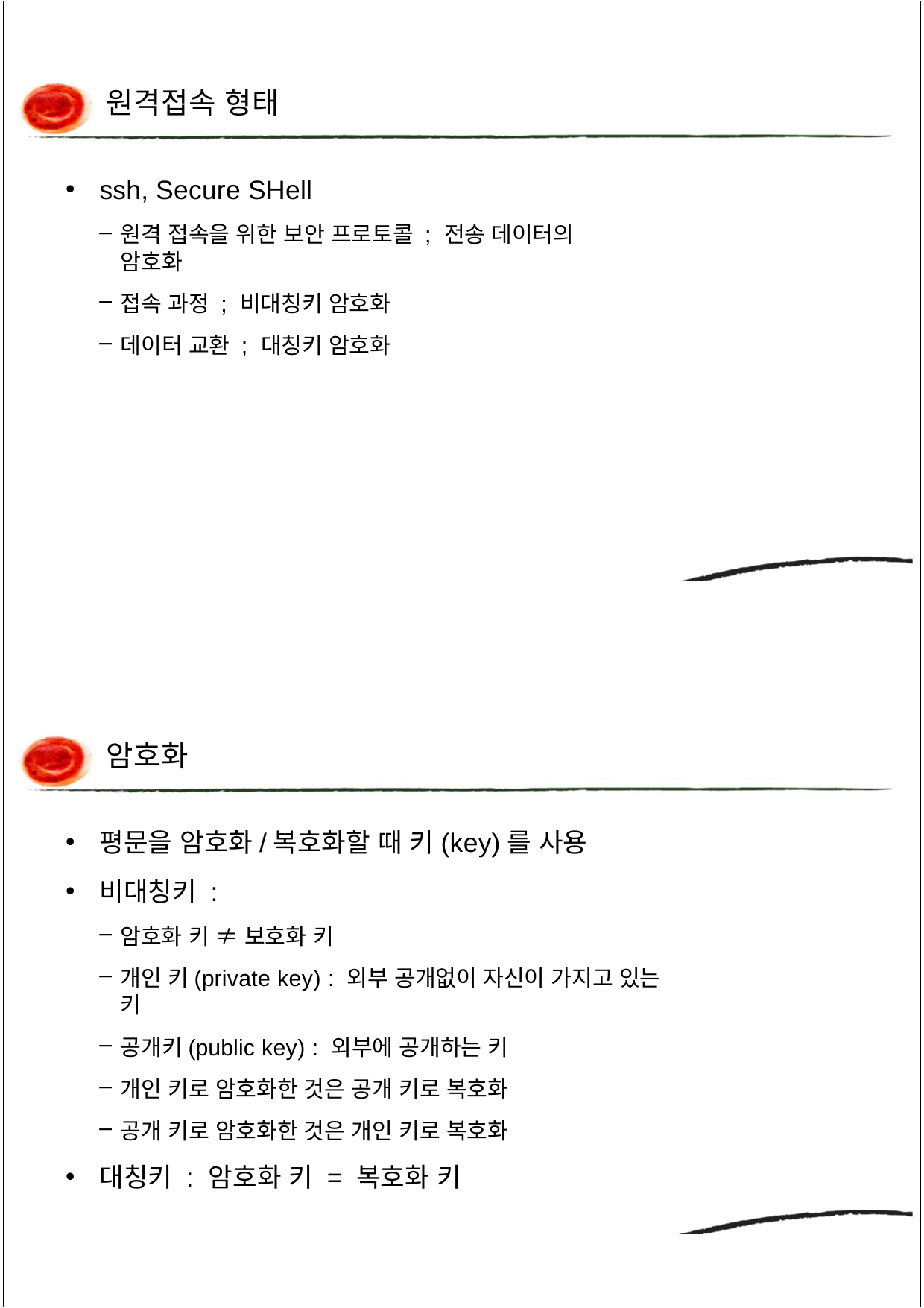

원격접속 형태

ssh, Secure SHell
원격 접속을 위한 보안 프로토콜 ; 전송 데이터의 암호화
접속 과정 ; 비대칭키 암호화
데이터 교환 ; 대칭키 암호화

암호화

평문을 암호화/복호화할 때 키(key)를 사용
비대칭키 :
암호화 키 ≠ 보호화 키
개인 키(private key) : 외부 공개없이 자신이 가지고 있는 키
공개키(public key) : 외부에 공개하는 키
개인 키로 암호화한 것은 공개 키로 복호화
공개 키로 암호화한 것은 개인 키로 복호화
대칭키 : 암호화 키 = 복호화 키